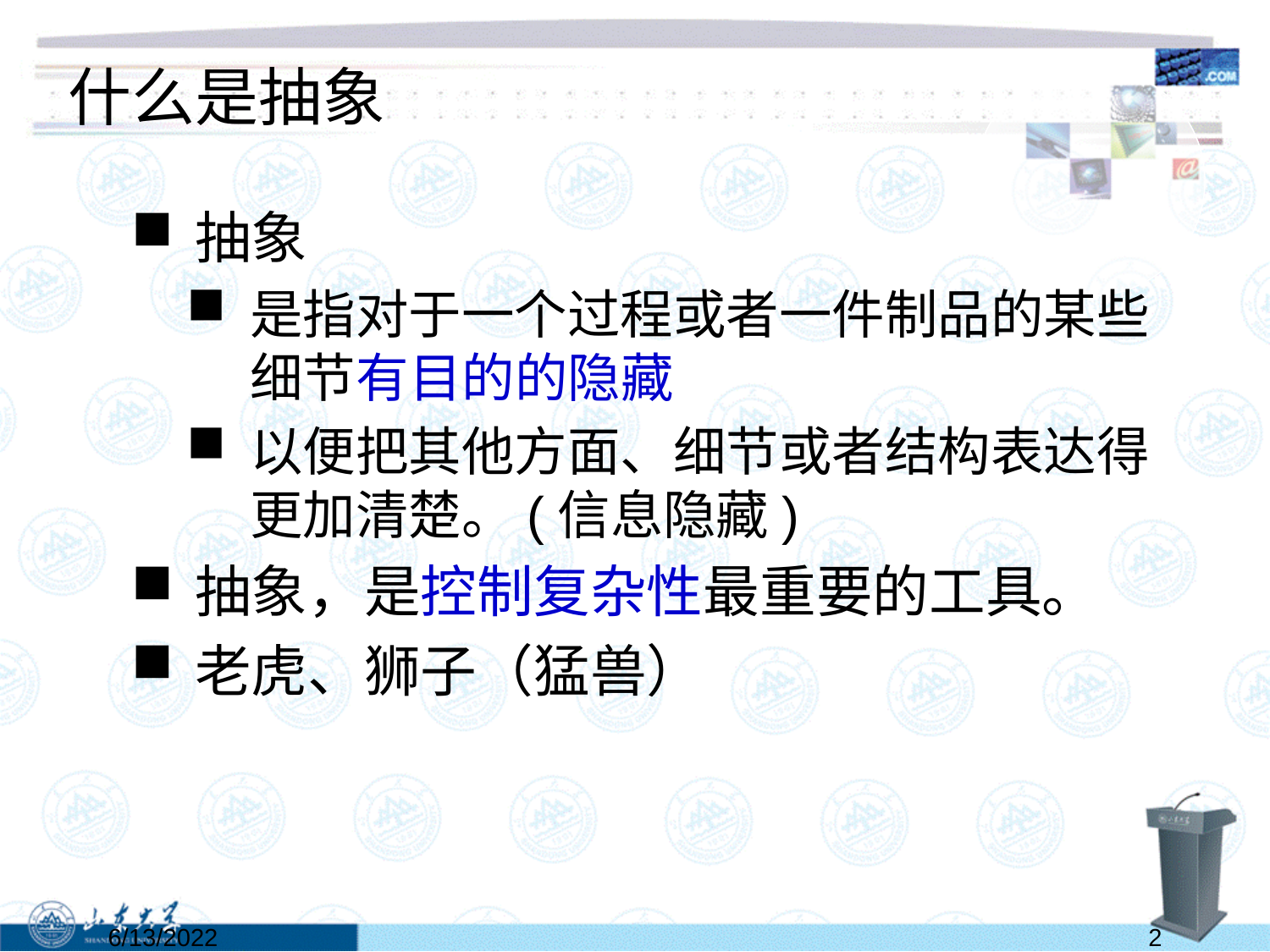

# 什么是抽象
抽象
是指对于一个过程或者一件制品的某些细节有目的的隐藏
以便把其他方面、细节或者结构表达得更加清楚。(信息隐藏)
抽象，是控制复杂性最重要的工具。
老虎、狮子（猛兽）
6/13/2022
2